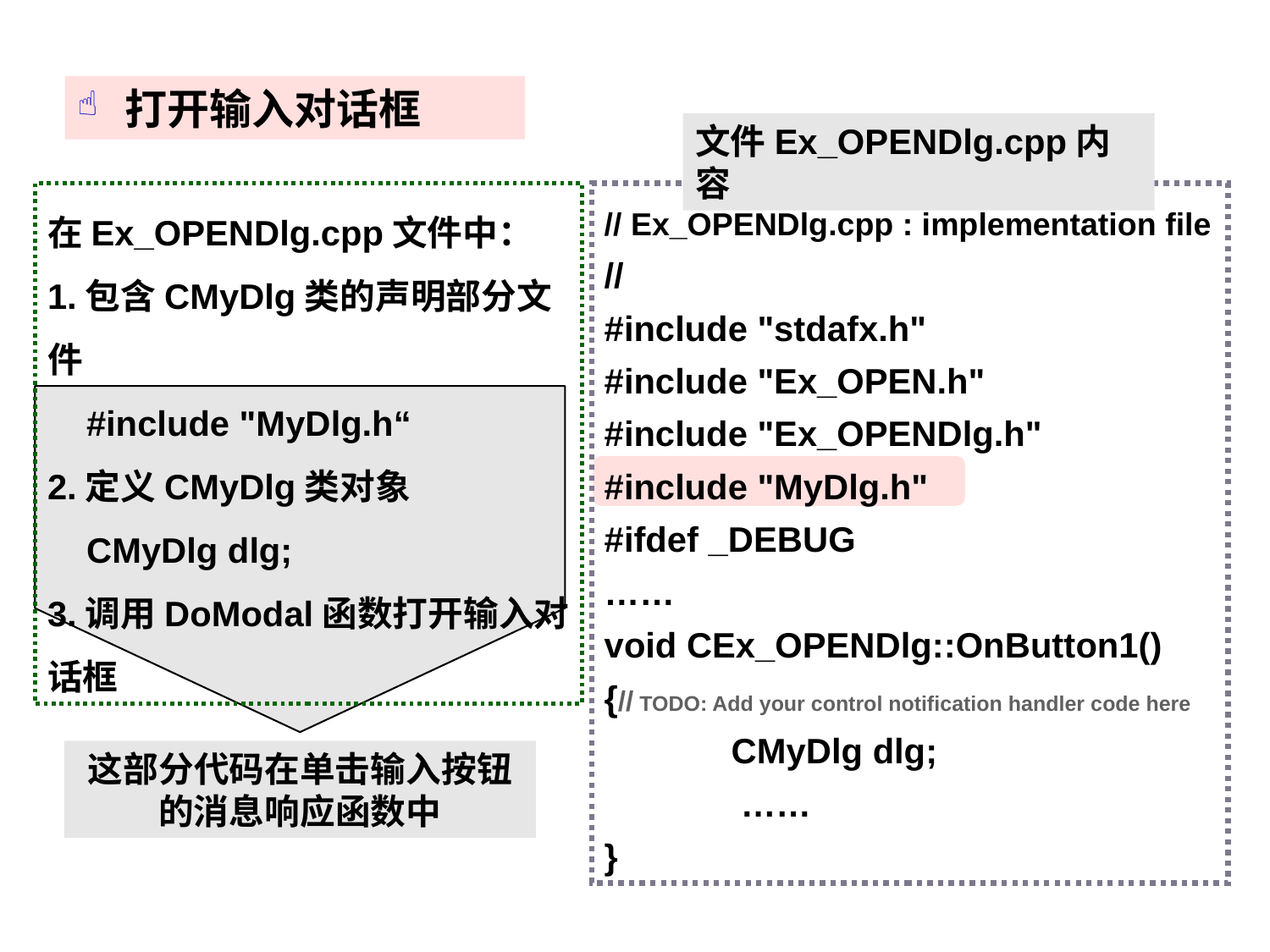

打开输入对话框
文件Ex_OPENDlg.cpp内容
在Ex_OPENDlg.cpp文件中：
1.包含CMyDlg类的声明部分文件
    #include "MyDlg.h“
2.定义CMyDlg类对象
    CMyDlg dlg;
3.调用DoModal函数打开输入对话框
// Ex_OPENDlg.cpp : implementation file
//
#include "stdafx.h"
#include "Ex_OPEN.h"
#include "Ex_OPENDlg.h"
#include "MyDlg.h"
#ifdef _DEBUG
……
void CEx_OPENDlg::OnButton1()
{// TODO: Add your control notification handler code here
	CMyDlg dlg;
              ……
}

这部分代码在单击输入按钮的消息响应函数中